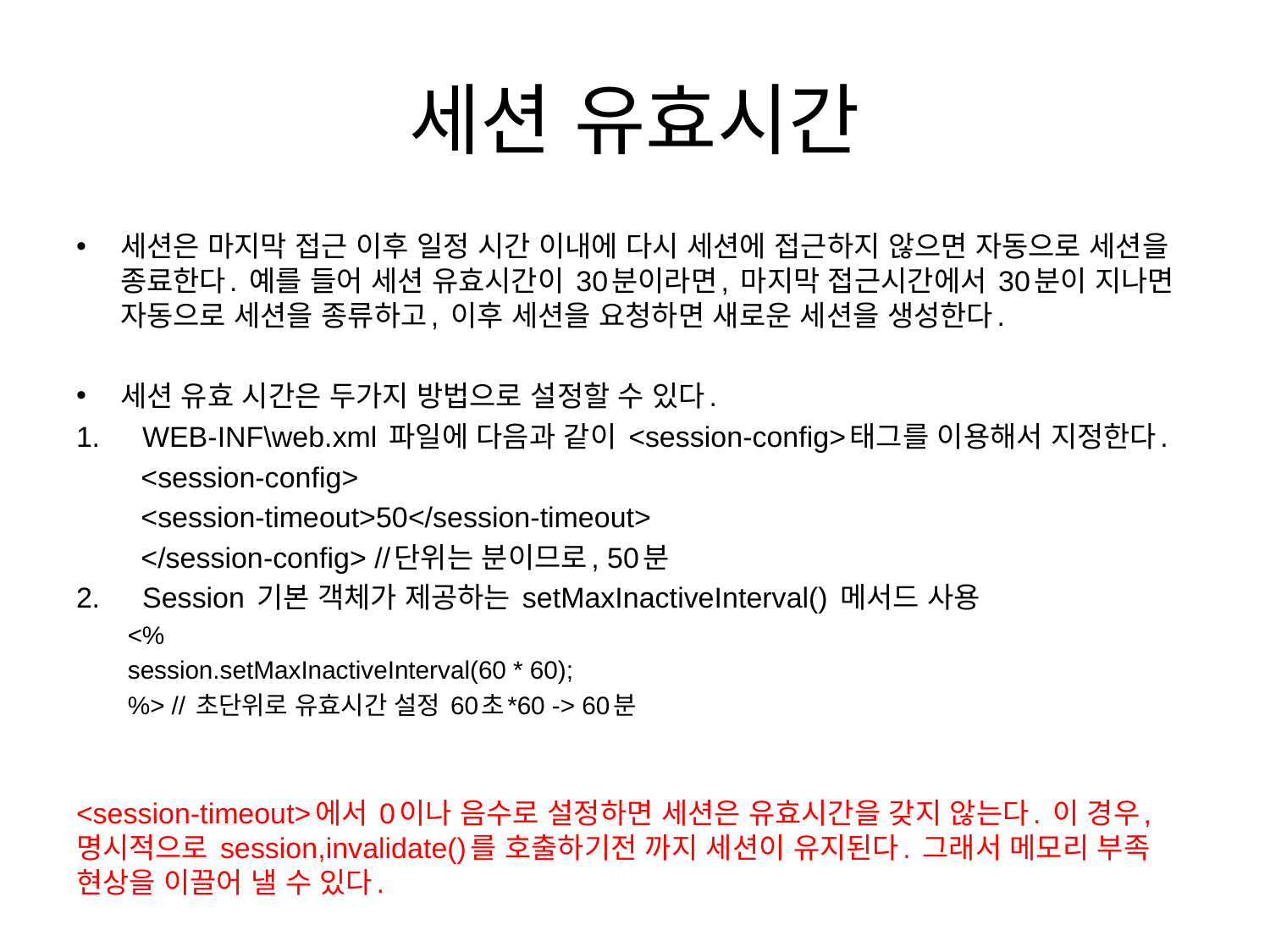

# 세션 유효시간
세션은 마지막 접근 이후 일정 시간 이내에 다시 세션에 접근하지 않으면 자동으로 세션을 종료한다. 예를 들어 세션 유효시간이 30분이라면, 마지막 접근시간에서 30분이 지나면 자동으로 세션을 종류하고, 이후 세션을 요청하면 새로운 세션을 생성한다.

세션 유효 시간은 두가지 방법으로 설정할 수 있다.
WEB-INF\web.xml 파일에 다음과 같이 <session-config>태그를 이용해서 지정한다.
	<session-config>
		<session-timeout>50</session-timeout>
	</session-config> //단위는 분이므로, 50분
Session 기본 객체가 제공하는 setMaxInactiveInterval() 메서드 사용
<%
	session.setMaxInactiveInterval(60 * 60);
%> // 초단위로 유효시간 설정 60초*60 -> 60분

<session-timeout>에서 0이나 음수로 설정하면 세션은 유효시간을 갖지 않는다. 이 경우, 명시적으로 session,invalidate()를 호출하기전 까지 세션이 유지된다. 그래서 메모리 부족 현상을 이끌어 낼 수 있다.